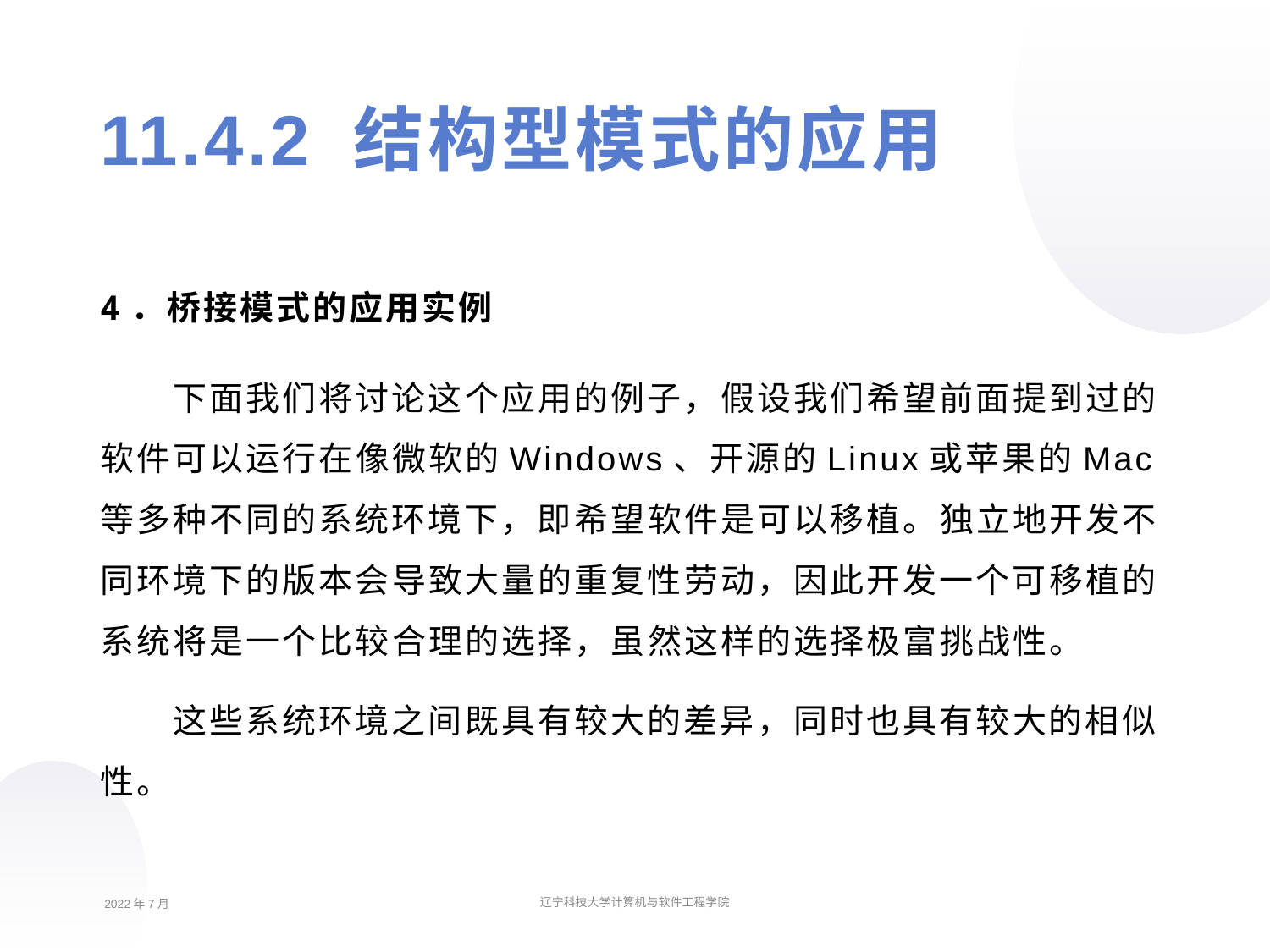

11.4.2 结构型模式的应用
4．桥接模式的应用实例
下面我们将讨论这个应用的例子，假设我们希望前面提到过的软件可以运行在像微软的Windows、开源的Linux或苹果的Mac等多种不同的系统环境下，即希望软件是可以移植。独立地开发不同环境下的版本会导致大量的重复性劳动，因此开发一个可移植的系统将是一个比较合理的选择，虽然这样的选择极富挑战性。
这些系统环境之间既具有较大的差异，同时也具有较大的相似性。

2022年7月
辽宁科技大学计算机与软件工程学院
98